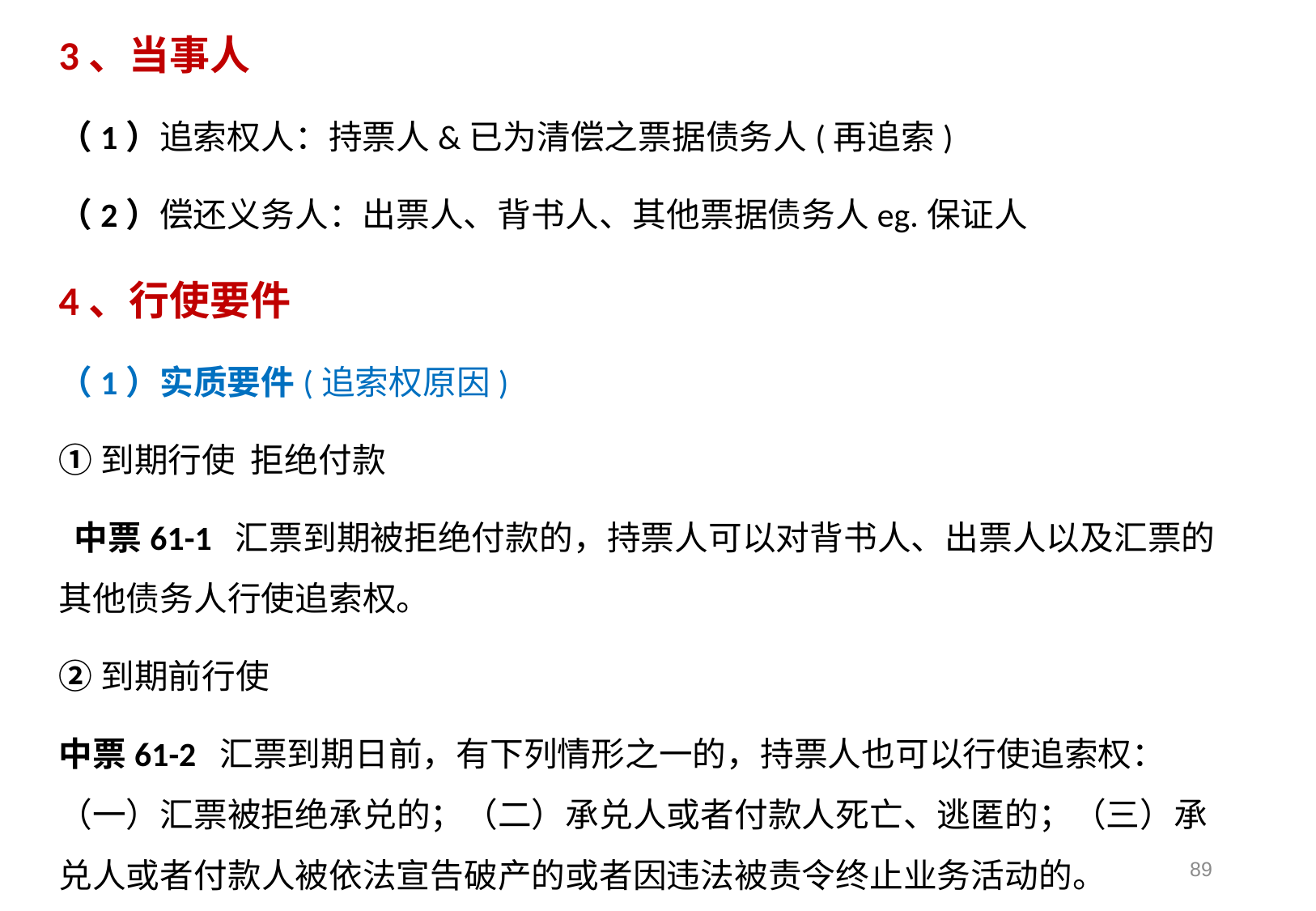

3、当事人
（1）追索权人：持票人&已为清偿之票据债务人(再追索)
（2）偿还义务人：出票人、背书人、其他票据债务人eg.保证人
4、行使要件
（1）实质要件(追索权原因)
①到期行使  拒绝付款
 中票61-1  汇票到期被拒绝付款的，持票人可以对背书人、出票人以及汇票的其他债务人行使追索权。
②到期前行使
中票61-2  汇票到期日前，有下列情形之一的，持票人也可以行使追索权：（一）汇票被拒绝承兑的；（二）承兑人或者付款人死亡、逃匿的；（三）承兑人或者付款人被依法宣告破产的或者因违法被责令终止业务活动的。
89